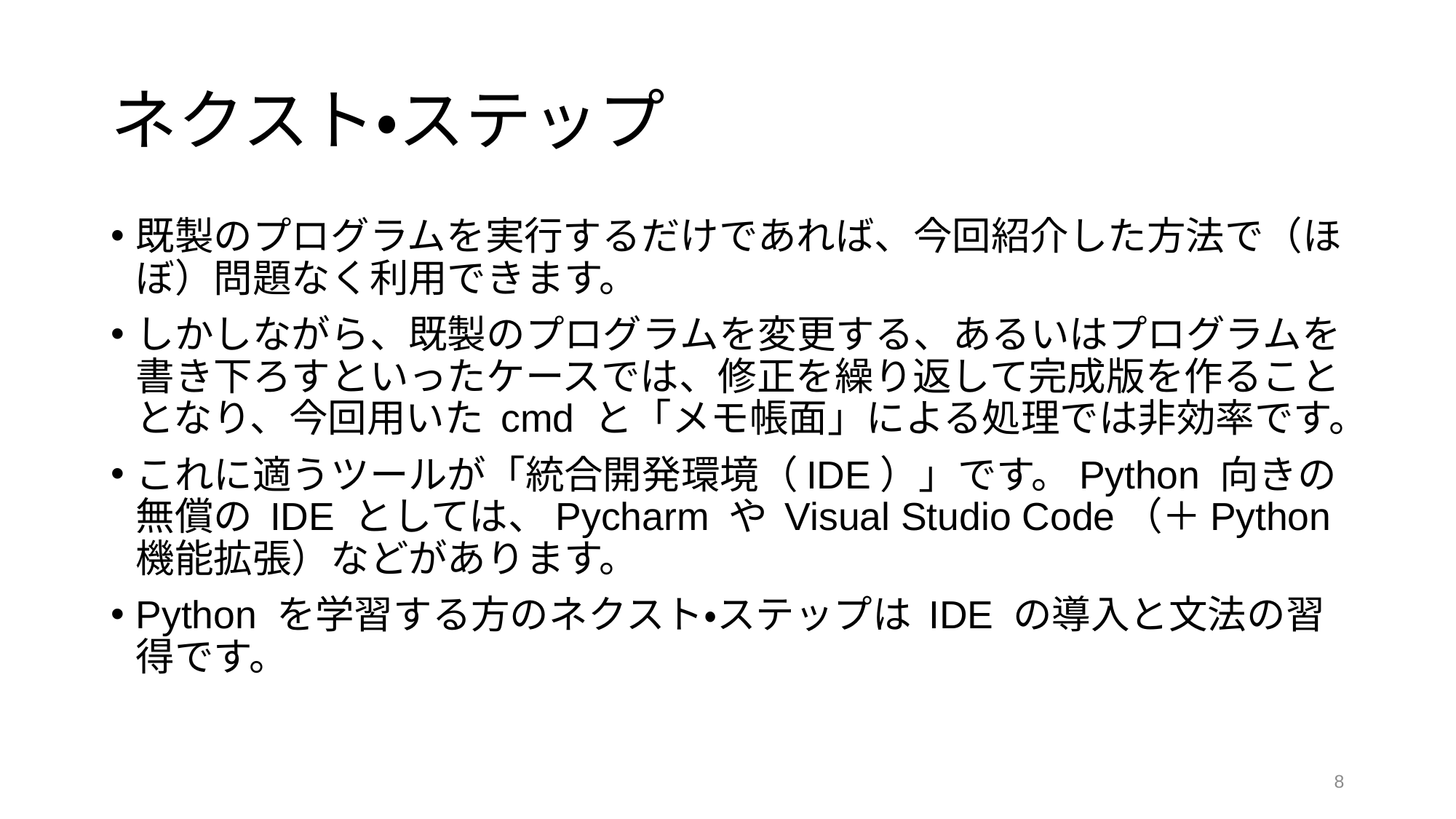

# ネクスト・ステップ
既製のプログラムを実行するだけであれば、今回紹介した方法で（ほぼ）問題なく利用できます。
しかしながら、既製のプログラムを変更する、あるいはプログラムを書き下ろすといったケースでは、修正を繰り返して完成版を作ることとなり、今回用いた cmd と「メモ帳面」による処理では非効率です。
これに適うツールが「統合開発環境（IDE）」です。Python 向きの無償の IDE としては、Pycharm や Visual Studio Code（＋Python 機能拡張）などがあります。
Python を学習する方のネクスト・ステップは IDE の導入と文法の習得です。
8